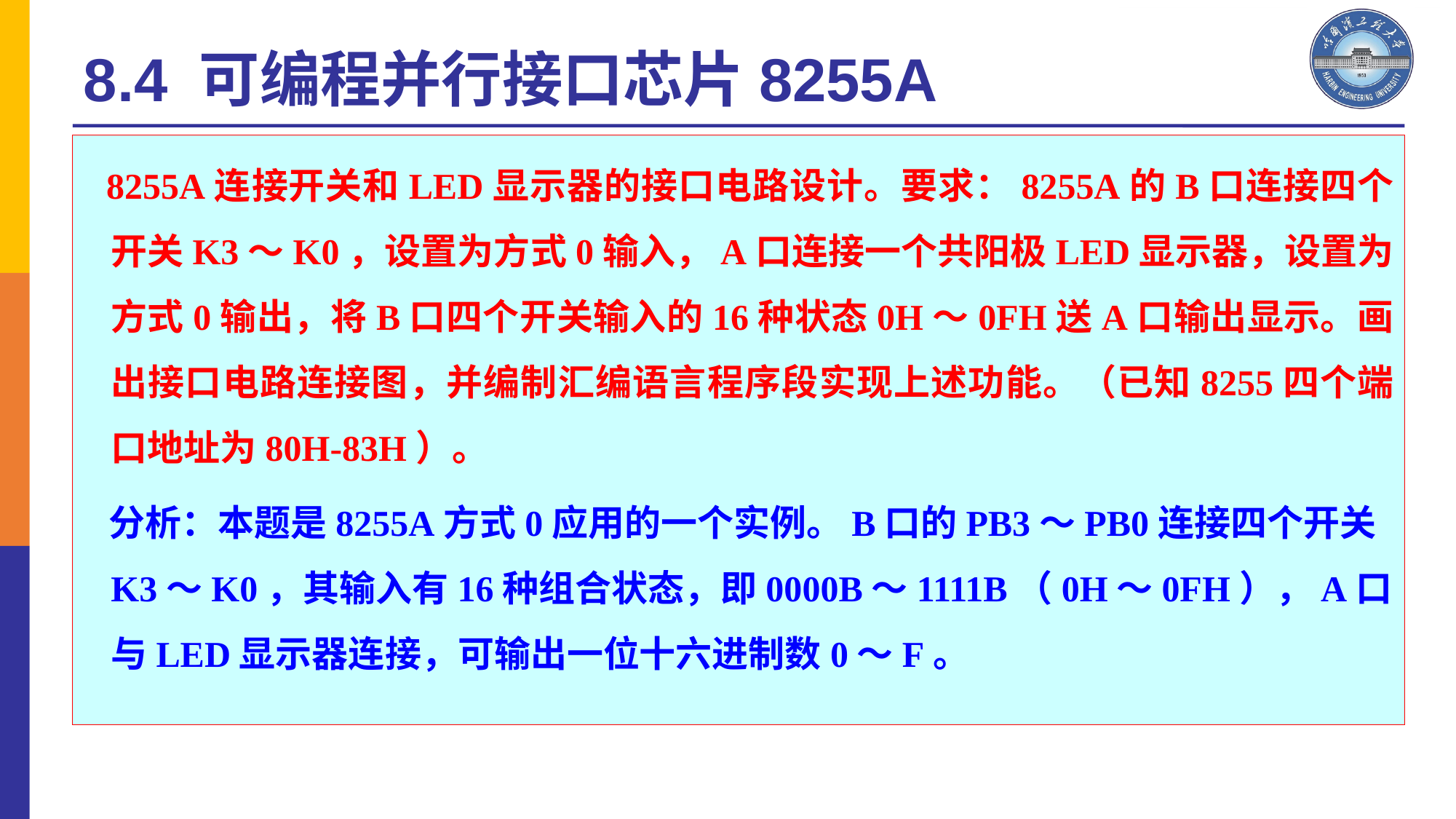

8.4 可编程并行接口芯片8255A

 8255A连接开关和LED显示器的接口电路设计。要求：8255A的B口连接四个开关K3～K0，设置为方式0输入，A口连接一个共阳极LED显示器，设置为方式0输出，将B口四个开关输入的16种状态0H～0FH送A口输出显示。画出接口电路连接图，并编制汇编语言程序段实现上述功能。（已知8255四个端口地址为80H-83H）。
  分析：本题是8255A方式0应用的一个实例。B口的PB3～PB0连接四个开关K3～K0，其输入有16种组合状态，即0000B～1111B（0H～0FH），A口与LED显示器连接，可输出一位十六进制数0～F。